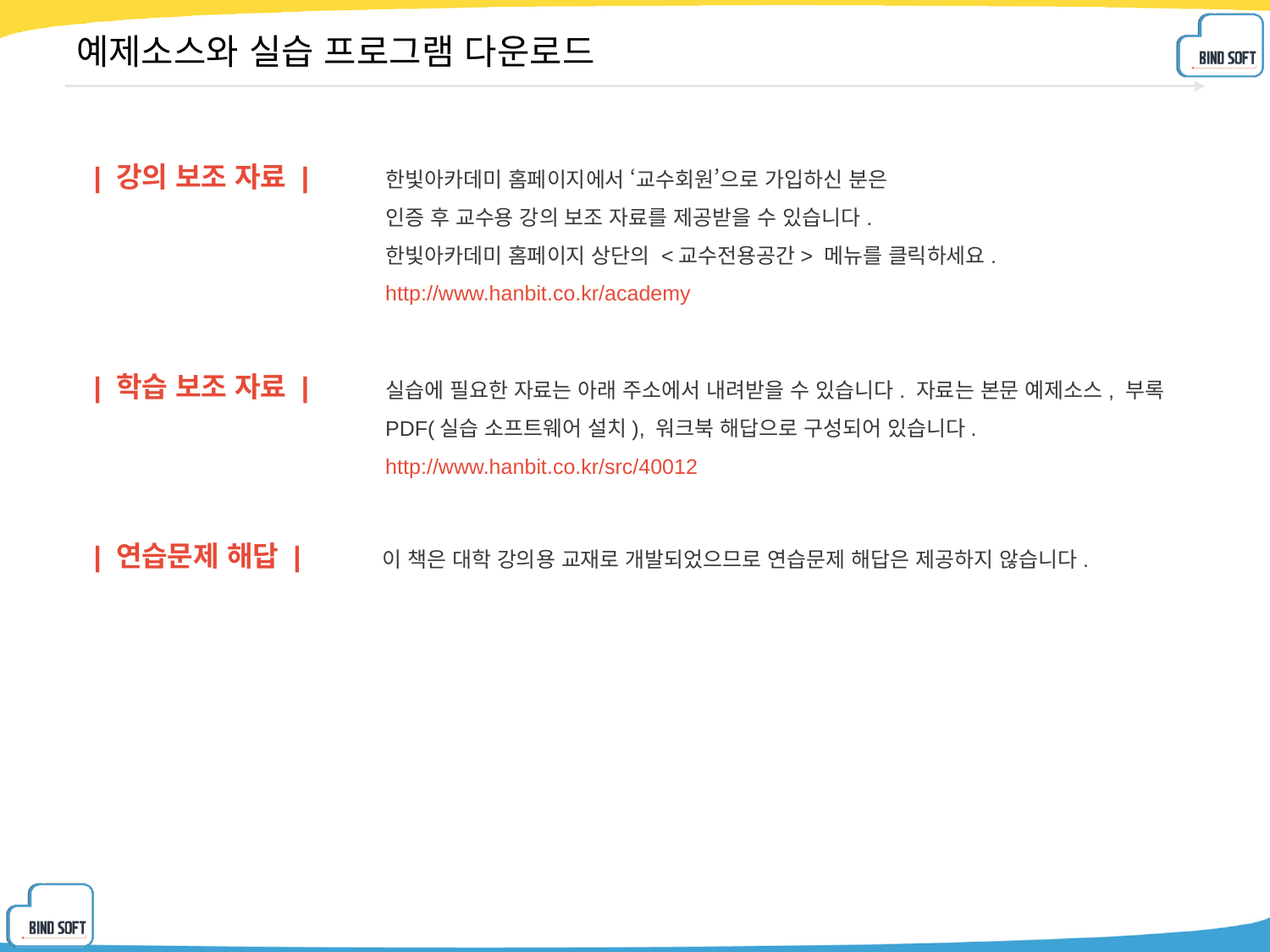

# 예제소스와 실습 프로그램 다운로드
한빛아카데미 홈페이지에서 ‘교수회원’으로 가입하신 분은
인증 후 교수용 강의 보조 자료를 제공받을 수 있습니다.
한빛아카데미 홈페이지 상단의 <교수전용공간> 메뉴를 클릭하세요.
http://www.hanbit.co.kr/academy
| 강의 보조 자료 |
| 학습 보조 자료 |
실습에 필요한 자료는 아래 주소에서 내려받을 수 있습니다. 자료는 본문 예제소스, 부록 PDF(실습 소프트웨어 설치), 워크북 해답으로 구성되어 있습니다.
http://www.hanbit.co.kr/src/40012
| 연습문제 해답 |
이 책은 대학 강의용 교재로 개발되었으므로 연습문제 해답은 제공하지 않습니다.